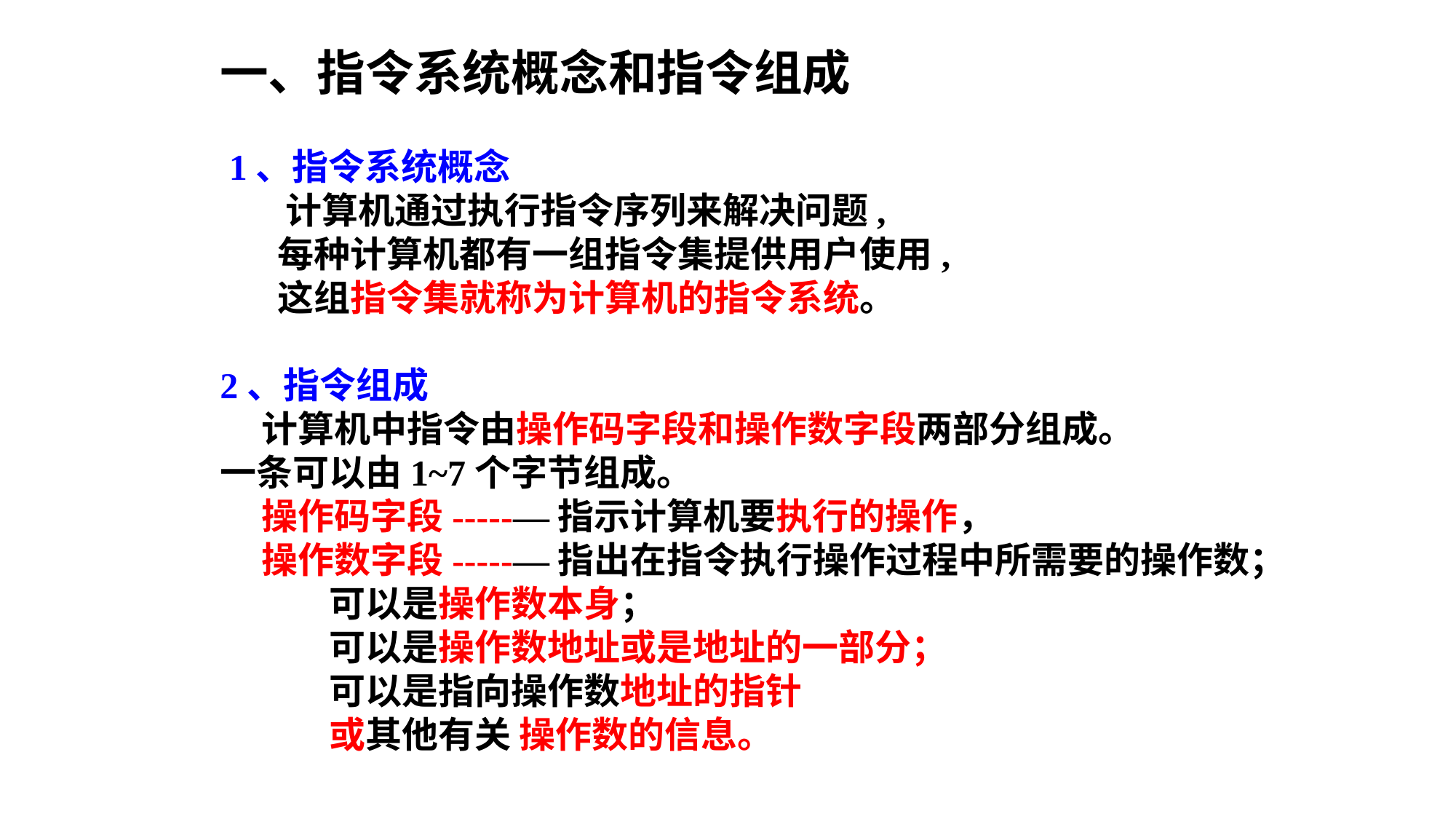

一、指令系统概念和指令组成

 1、指令系统概念
       计算机通过执行指令序列来解决问题,
      每种计算机都有一组指令集提供用户使用,
      这组指令集就称为计算机的指令系统。

2、指令组成
    计算机中指令由操作码字段和操作数字段两部分组成。
一条可以由1~7个字节组成。
    操作码字段-----―指示计算机要执行的操作，
    操作数字段-----―指出在指令执行操作过程中所需要的操作数；   	可以是操作数本身；
	可以是操作数地址或是地址的一部分；
	可以是指向操作数地址的指针
	或其他有关 操作数的信息。